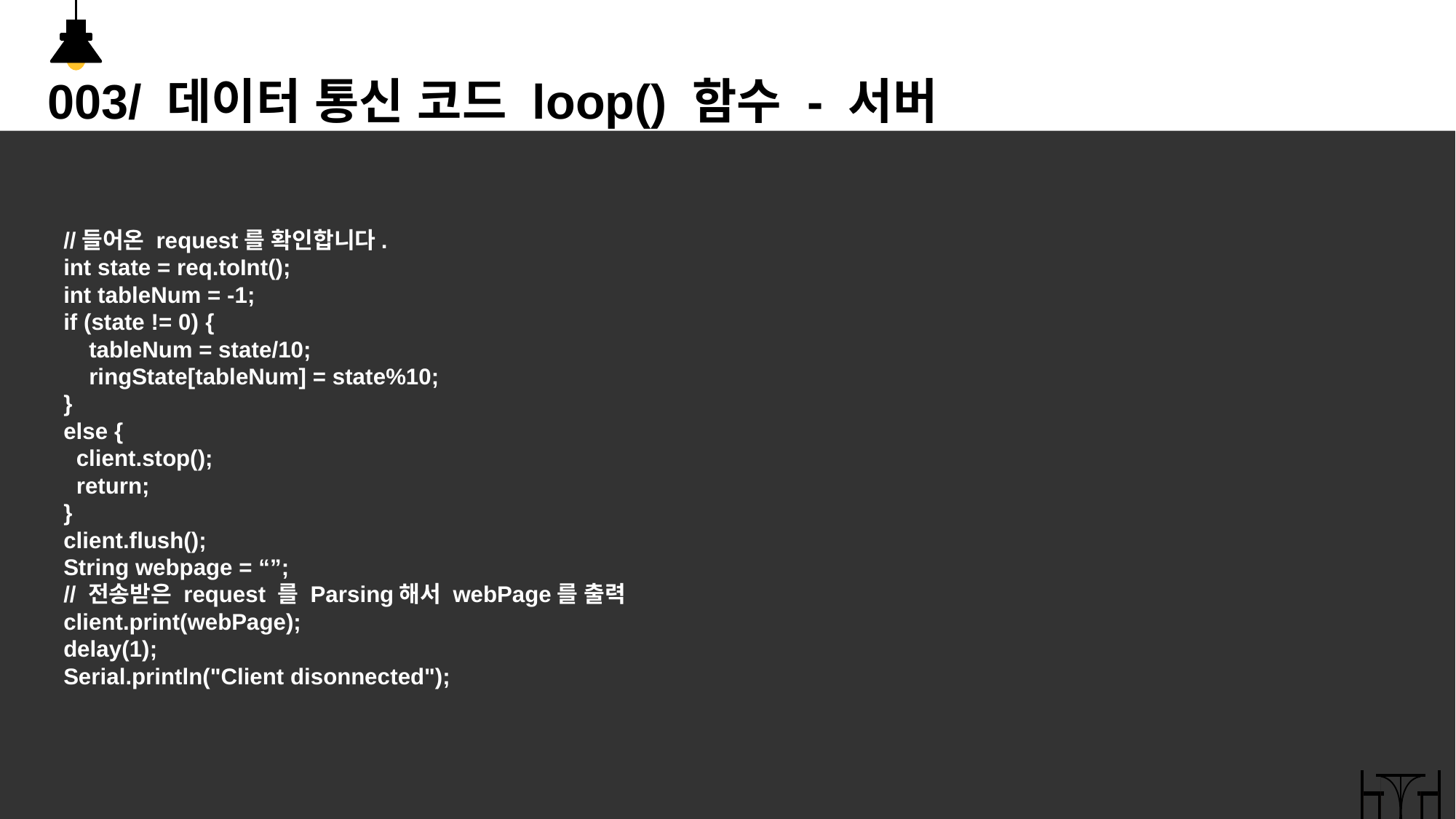

003/ 데이터 통신 코드 loop() 함수 - 서버
  //들어온 request를 확인합니다.
  int state = req.toInt();
  int tableNum = -1;
  if (state != 0) {
      tableNum = state/10;
      ringState[tableNum] = state%10;
  }
  else {
    client.stop();
    return;
  }
  client.flush();
  String webpage = “”;
  // 전송받은 request 를 Parsing해서 webPage를 출력
  client.print(webPage);
  delay(1);
  Serial.println("Client disonnected");